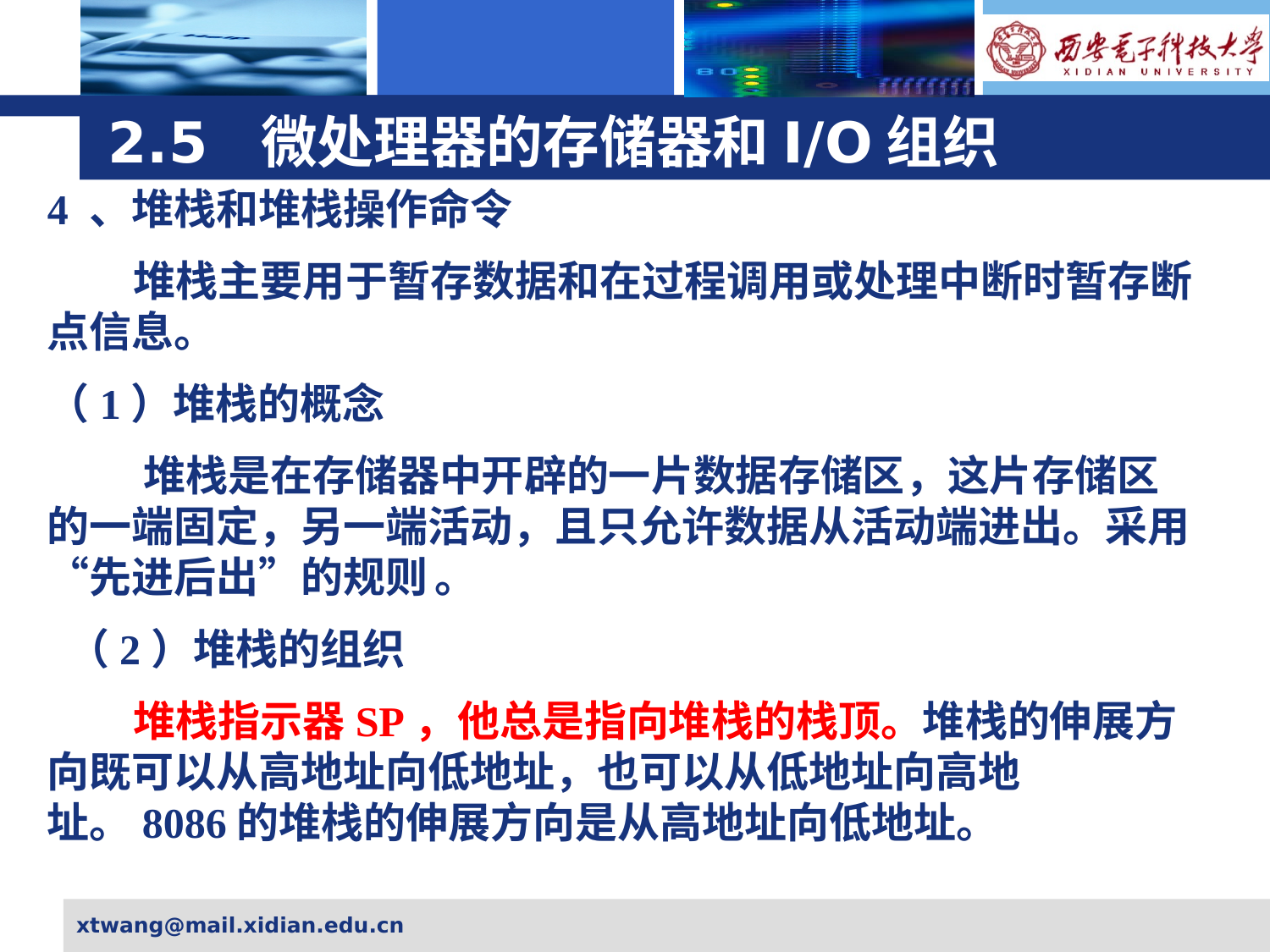

# 2.5  微处理器的存储器和I/O组织
4 、堆栈和堆栈操作命令
        堆栈主要用于暂存数据和在过程调用或处理中断时暂存断点信息。
（1）堆栈的概念
         堆栈是在存储器中开辟的一片数据存储区，这片存储区的一端固定，另一端活动，且只允许数据从活动端进出。采用“先进后出”的规则 。
 （2）堆栈的组织
        堆栈指示器SP，他总是指向堆栈的栈顶。堆栈的伸展方向既可以从高地址向低地址，也可以从低地址向高地址。8086的堆栈的伸展方向是从高地址向低地址。
xtwang@mail.xidian.edu.cn